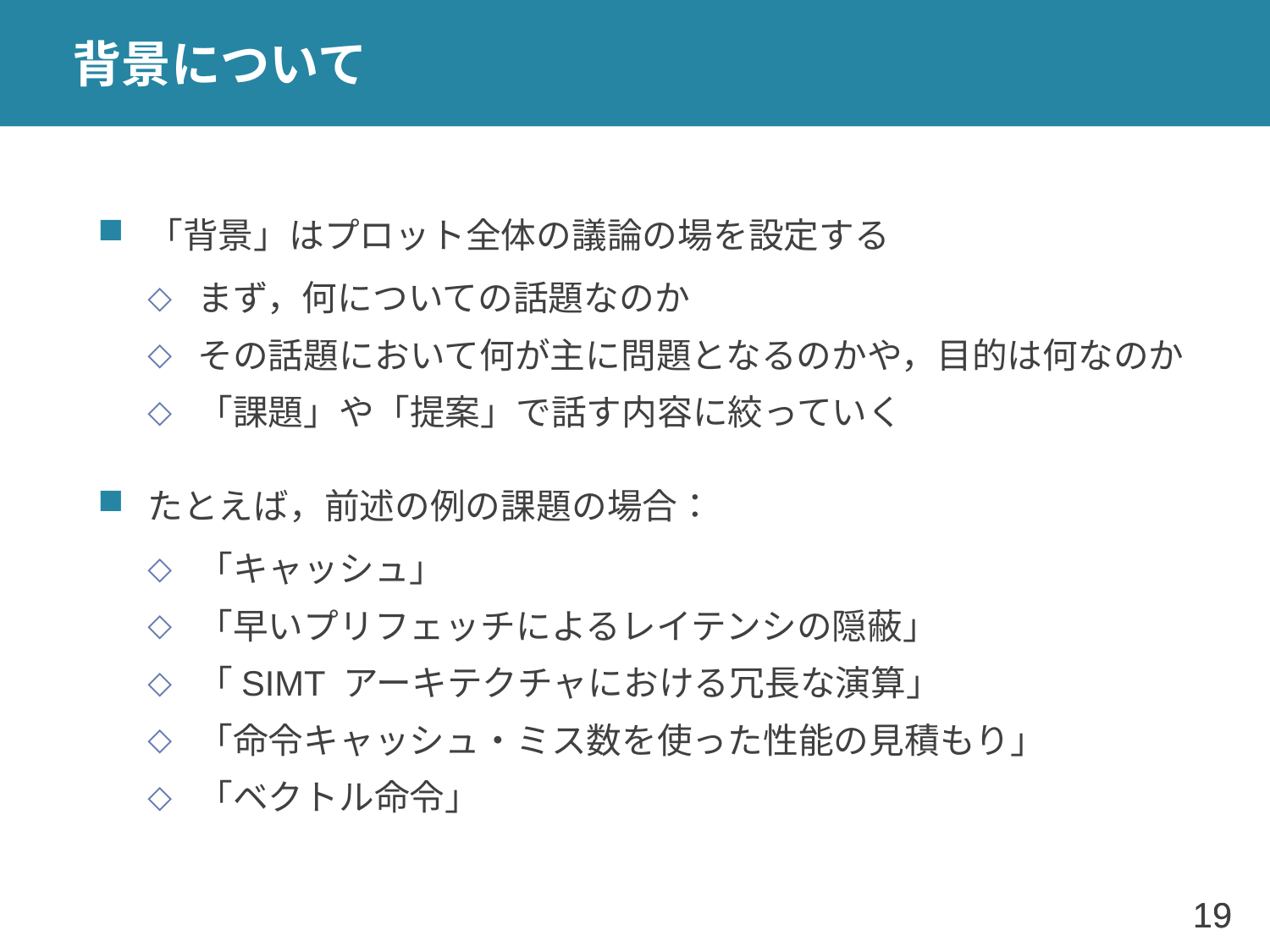

# 背景について
「背景」はプロット全体の議論の場を設定する
まず，何についての話題なのか
その話題において何が主に問題となるのかや，目的は何なのか
「課題」や「提案」で話す内容に絞っていく
たとえば，前述の例の課題の場合：
「キャッシュ」
「早いプリフェッチによるレイテンシの隠蔽」
「SIMT アーキテクチャにおける冗長な演算」
「命令キャッシュ・ミス数を使った性能の見積もり」
「ベクトル命令」